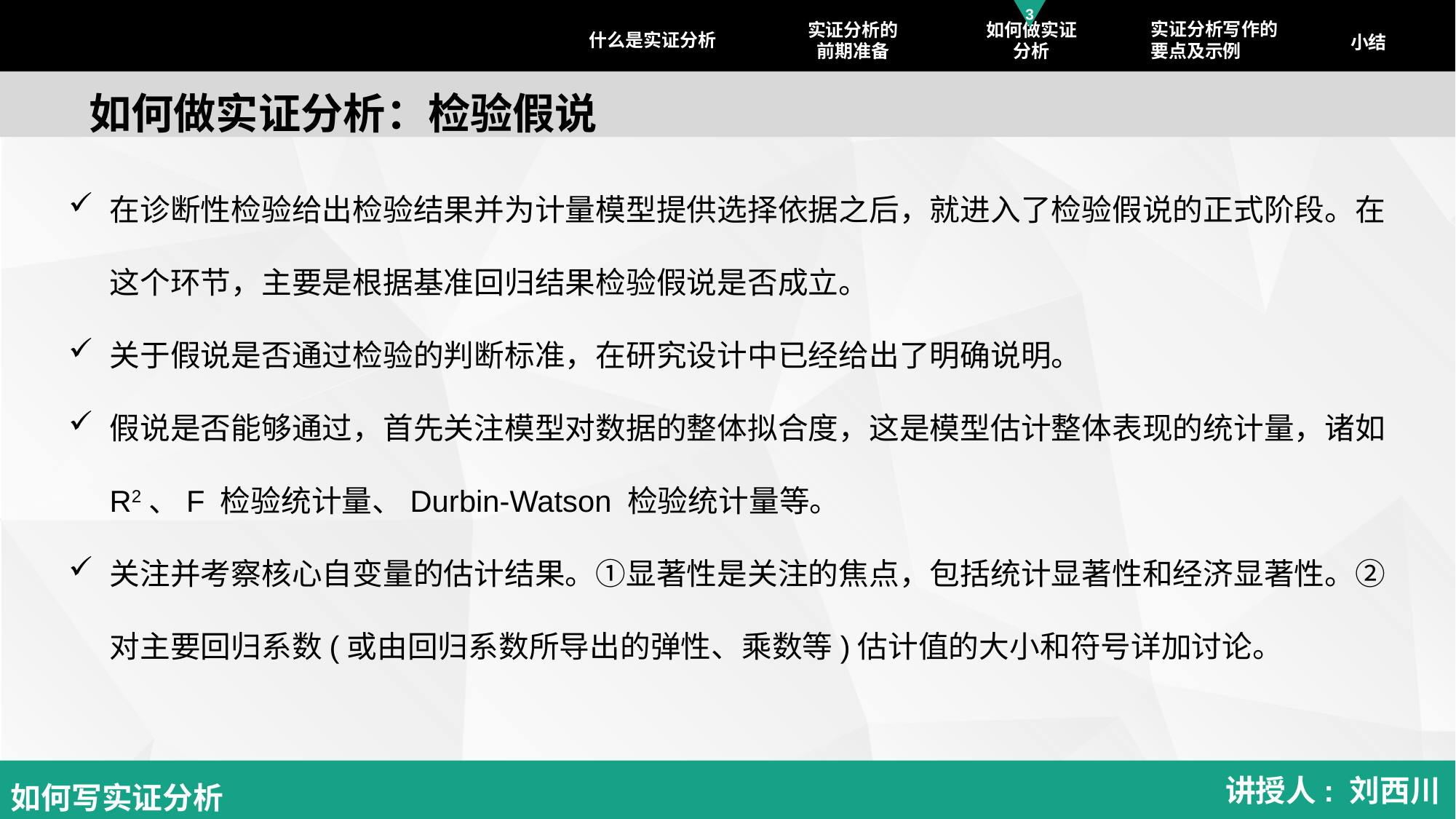

3
什么是实证分析
实证分析写作的要点及示例
如何做实证
分析
小结
实证分析的
前期准备

如何做实证分析：检验假说
在诊断性检验给出检验结果并为计量模型提供选择依据之后，就进入了检验假说的正式阶段。在这个环节，主要是根据基准回归结果检验假说是否成立。
关于假说是否通过检验的判断标准，在研究设计中已经给出了明确说明。
假说是否能够通过，首先关注模型对数据的整体拟合度，这是模型估计整体表现的统计量，诸如 R2、F 检验统计量、Durbin-Watson 检验统计量等。
关注并考察核心自变量的估计结果。①显著性是关注的焦点，包括统计显著性和经济显著性。②对主要回归系数(或由回归系数所导出的弹性、乘数等)估计值的大小和符号详加讨论。

如何写实证分析
          讲授人: 刘西川